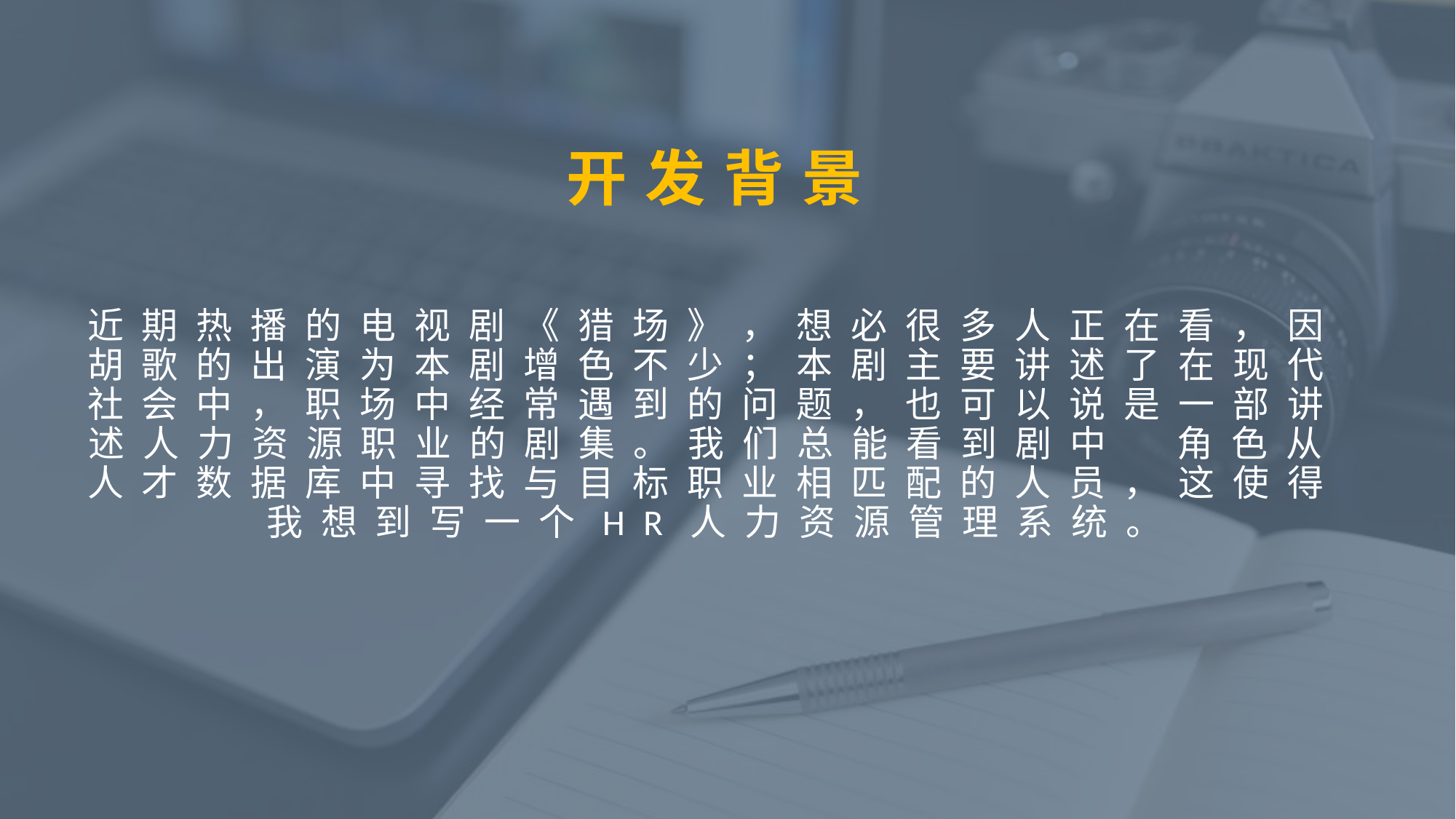

# 开发背景
近期热播的电视剧《猎场》，想必很多人正在看，因胡歌的出演为本剧增色不少；本剧主要讲述了在现代社会中，职场中经常遇到的问题，也可以说是一部讲述人力资源职业的剧集。我们总能看到剧中  角色从人才数据库中寻找与目标职业相匹配的人员，这使得我想到写一个HR人力资源管理系统。